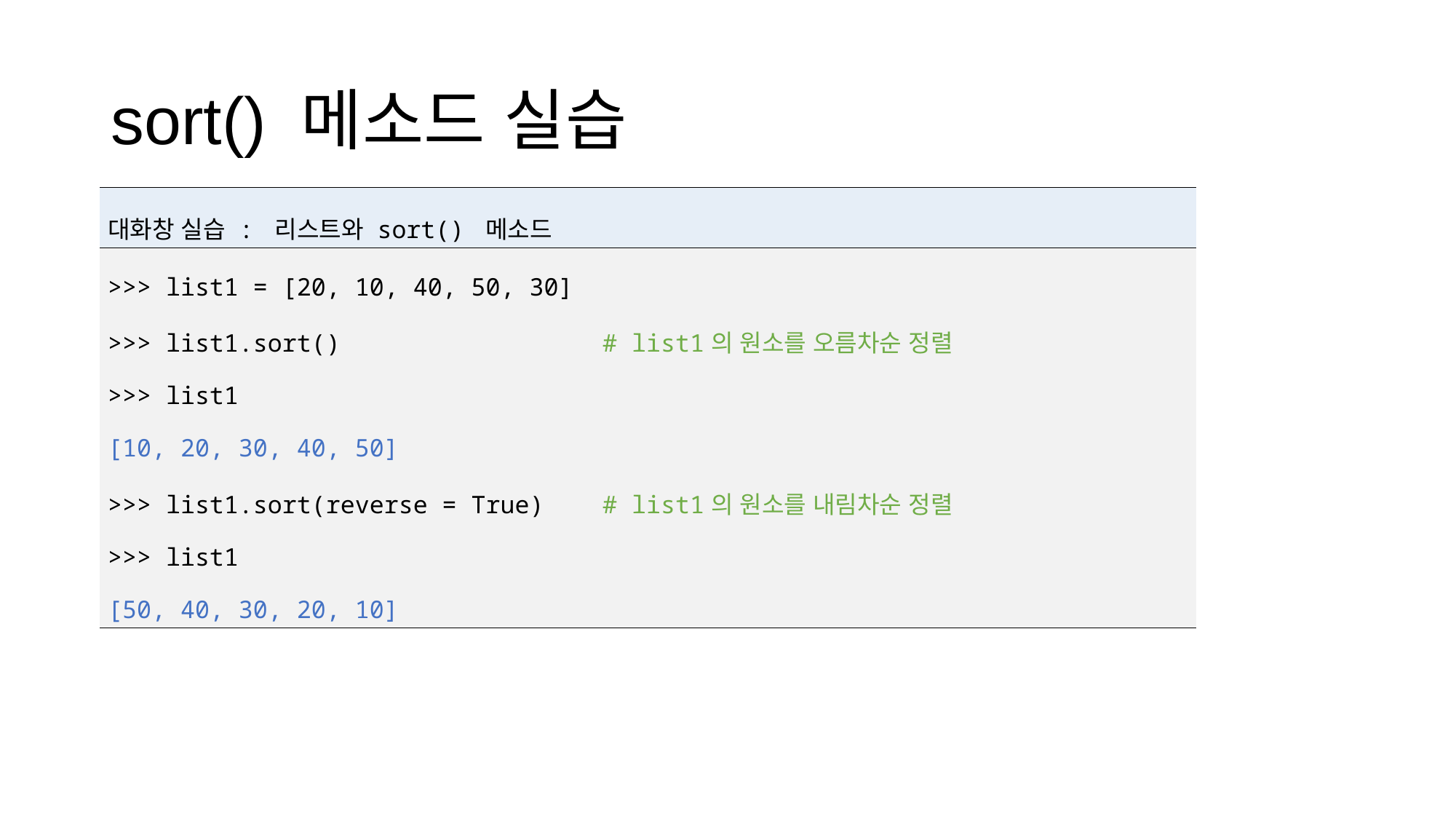

# sort() 메소드 실습
| 대화창 실습 : 리스트와 sort() 메소드 |
| --- |
| >>> list1 = [20, 10, 40, 50, 30] >>> list1.sort() # list1의 원소를 오름차순 정렬 >>> list1 [10, 20, 30, 40, 50] >>> list1.sort(reverse = True) # list1의 원소를 내림차순 정렬 >>> list1 [50, 40, 30, 20, 10] |